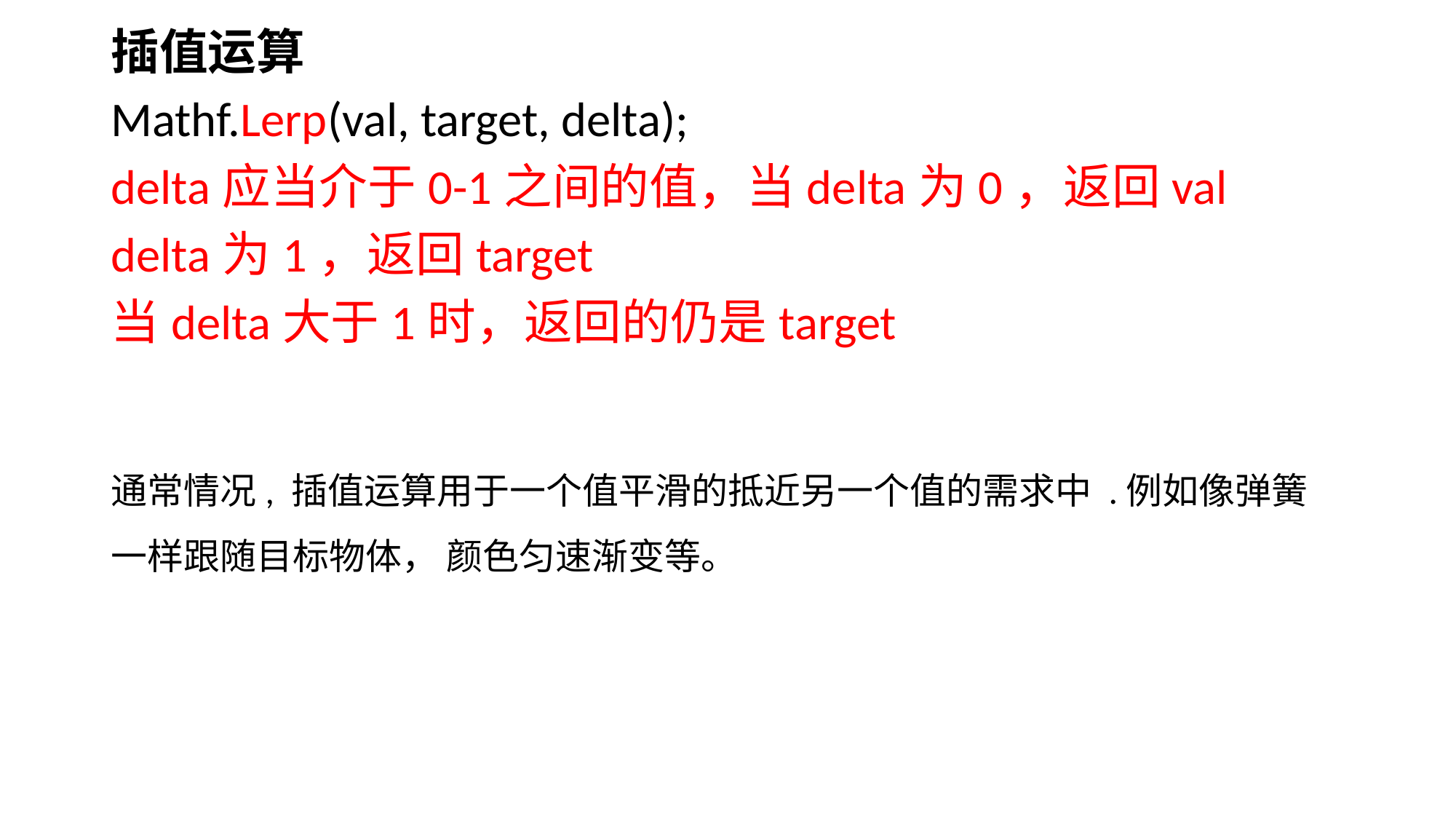

插值运算
Mathf.Lerp(val, target, delta);
delta应当介于0-1之间的值，当delta为0，返回val
delta为1，返回target
当delta大于1时，返回的仍是target

通常情况, 插值运算用于一个值平滑的抵近另一个值的需求中 .例如像弹簧一样跟随目标物体， 颜色匀速渐变等。